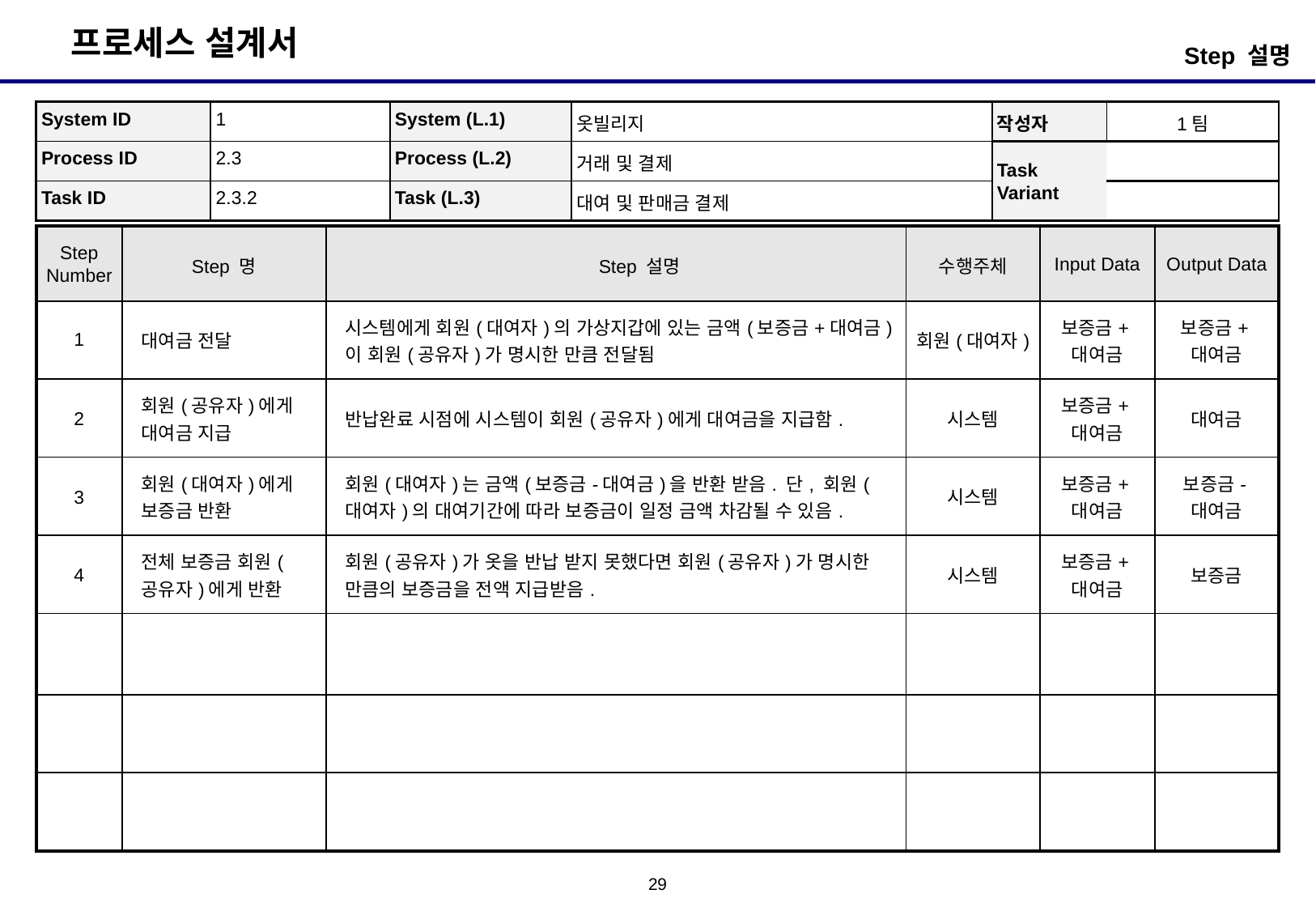

Step 설명
| System ID | 1 | System (L.1) | 옷빌리지 | 작성자 | 1팀 |
| --- | --- | --- | --- | --- | --- |
| Process ID | 2.3 | Process (L.2) | 거래 및 결제 | Task Variant |  |
| Task ID | 2.3.2 | Task (L.3) | 대여 및 판매금 결제 |  |  |
| Step Number | Step 명 | Step 설명 | 수행주체 | Input Data | Output Data |
| --- | --- | --- | --- | --- | --- |
| 1 | 대여금 전달 | 시스템에게 회원(대여자)의 가상지갑에 있는 금액(보증금+대여금)이 회원(공유자)가 명시한 만큼 전달됨 | 회원(대여자) | 보증금+대여금 | 보증금+대여금 |
| 2 | 회원(공유자)에게 대여금 지급 | 반납완료 시점에 시스템이 회원(공유자)에게 대여금을 지급함. | 시스템 | 보증금+대여금 | 대여금 |
| 3 | 회원(대여자)에게 보증금 반환 | 회원(대여자)는 금액(보증금-대여금)을 반환 받음. 단, 회원(대여자)의 대여기간에 따라 보증금이 일정 금액 차감될 수 있음. | 시스템 | 보증금+대여금 | 보증금-대여금 |
| 4 | 전체 보증금 회원(공유자)에게 반환 | 회원(공유자)가 옷을 반납 받지 못했다면 회원(공유자)가 명시한 만큼의 보증금을 전액 지급받음. | 시스템 | 보증금+대여금 | 보증금 |
|  |  |  |  |  |  |
|  |  |  |  |  |  |
|  |  |  |  |  |  |